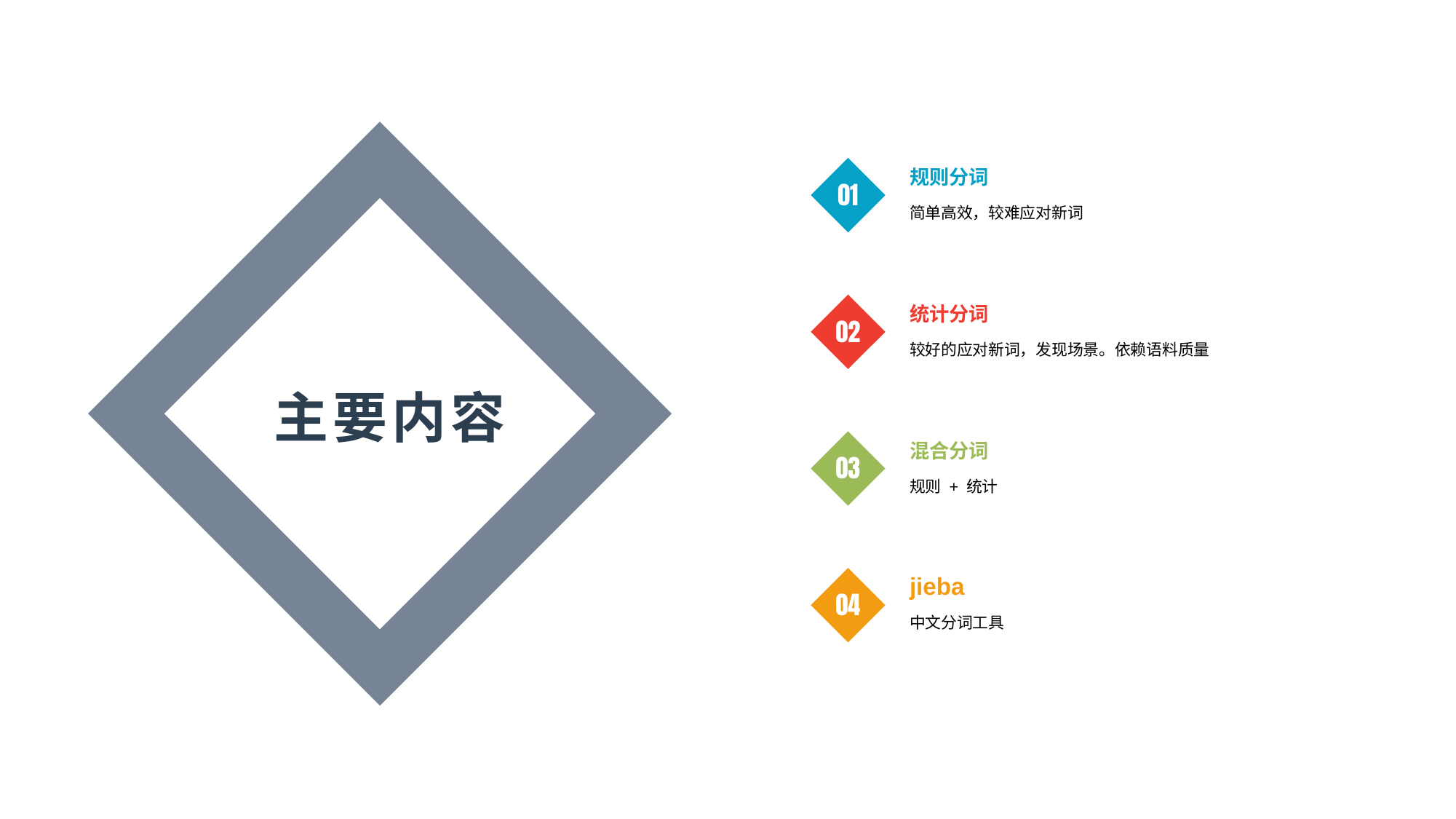

01
规则分词
简单高效，较难应对新词

02
统计分词
较好的应对新词，发现场景。依赖语料质量
主要内容
03
混合分词
规则 + 统计
04
jieba
中文分词工具